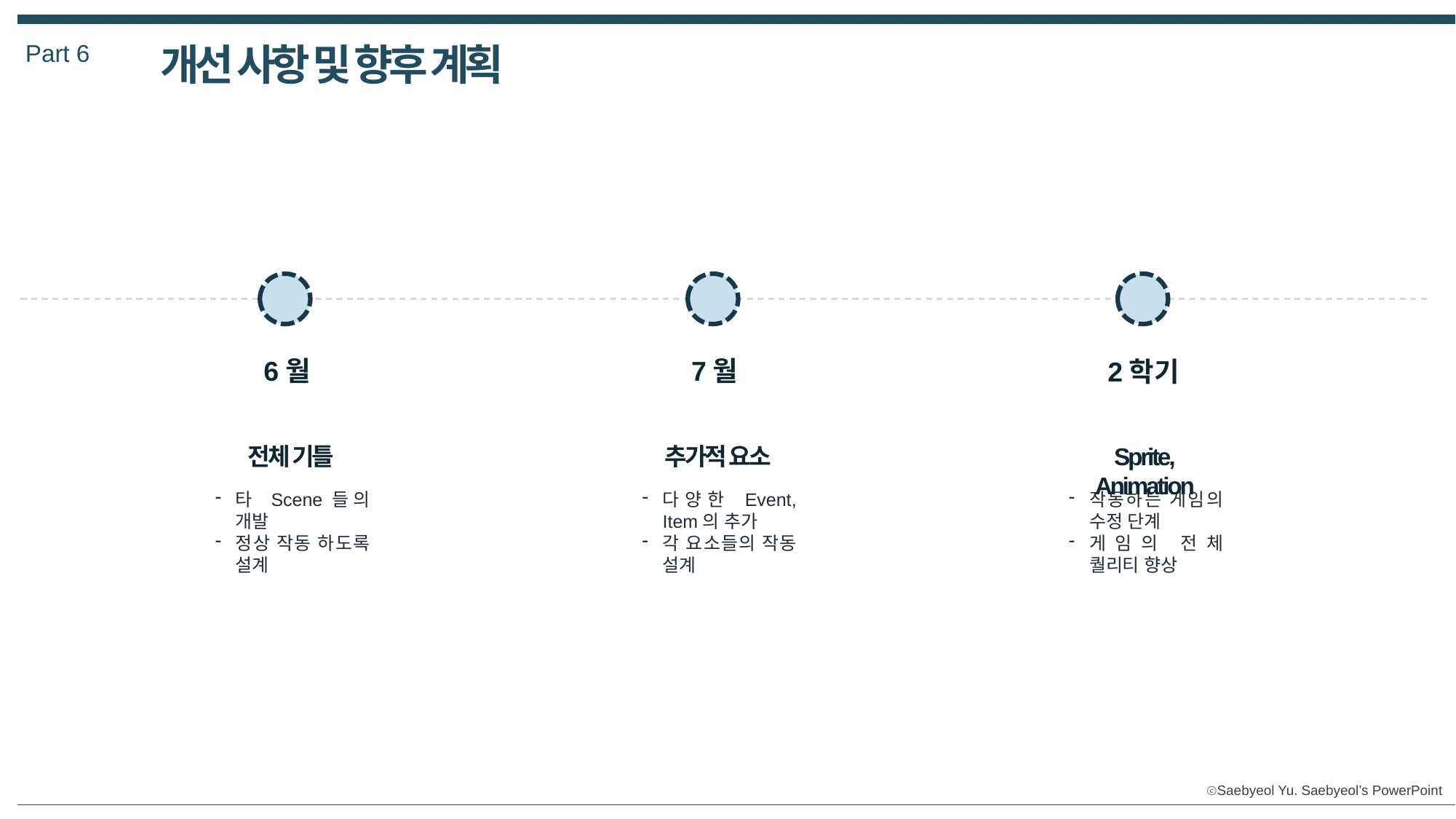

Part 6
개선 사항 및 향후 계획

6월
7월
2학기
전체 기틀
타 Scene들의 개발
정상 작동 하도록 설계
추가적 요소
다양한 Event, Item의 추가
각 요소들의 작동 설계
Sprite, Animation
작동하는 게임의 수정 단계
게임의 전체 퀄리티 향상